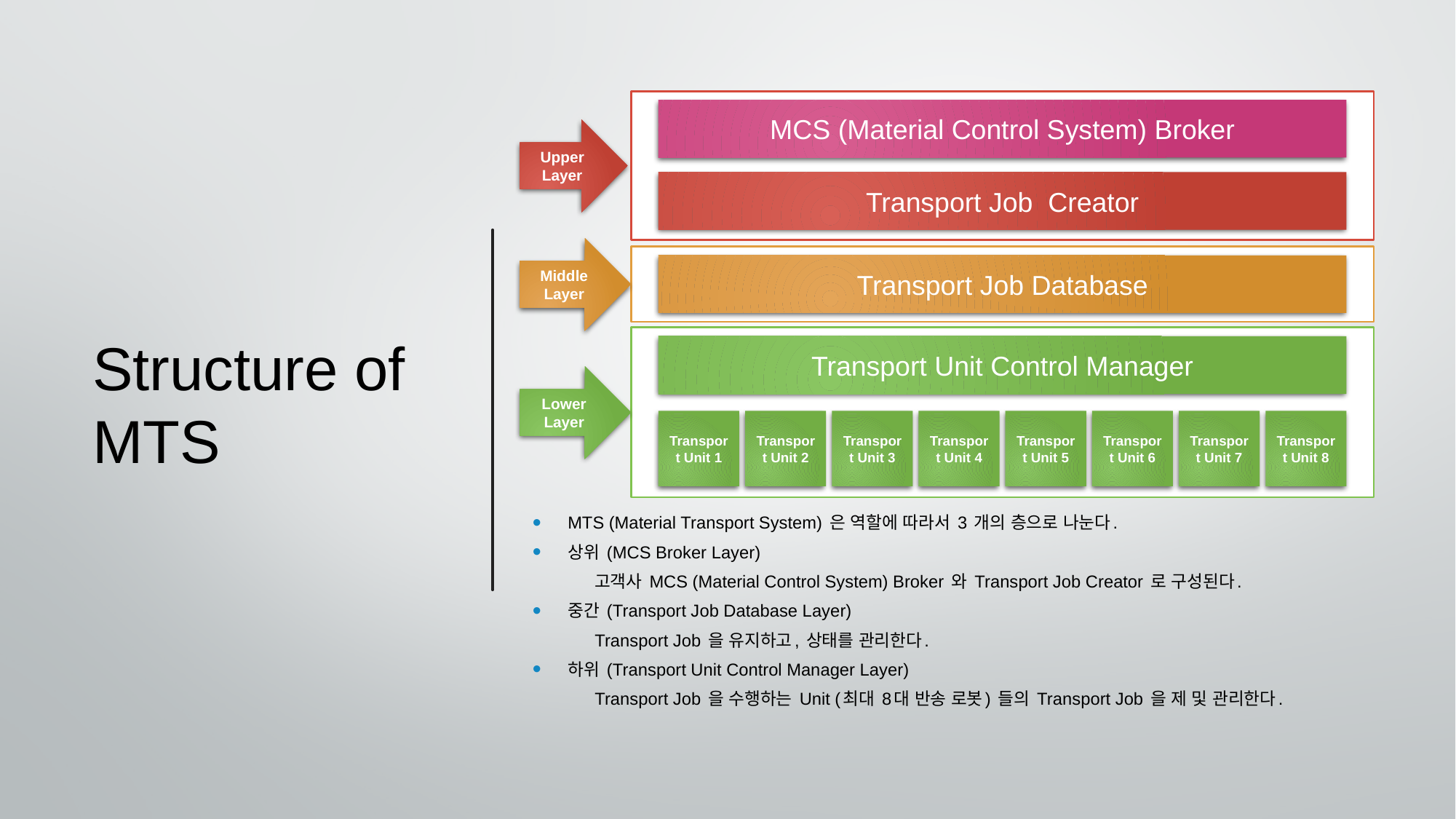

# Structure of MTS

MCS (Material Control System) Broker
Transport Job  Creator
Upper
Layer
Middle
Layer

Transport Job Database

Transport Unit Control Manager
Transport Unit 1
Transport Unit 2
Transport Unit 3
Transport Unit 4
Transport Unit 5
Transport Unit 6
Transport Unit 7
Transport Unit 8
Lower
Layer
MTS (Material Transport System) 은 역할에 따라서 3 개의 층으로 나눈다.
상위 (MCS Broker Layer)
	고객사 MCS (Material Control System) Broker 와 Transport Job Creator 로 구성된다.
중간 (Transport Job Database Layer)
	Transport Job 을 유지하고, 상태를 관리한다.
하위 (Transport Unit Control Manager Layer)
	Transport Job 을 수행하는 Unit (최대 8대 반송 로봇) 들의 Transport Job 을 제 및 관리한다.